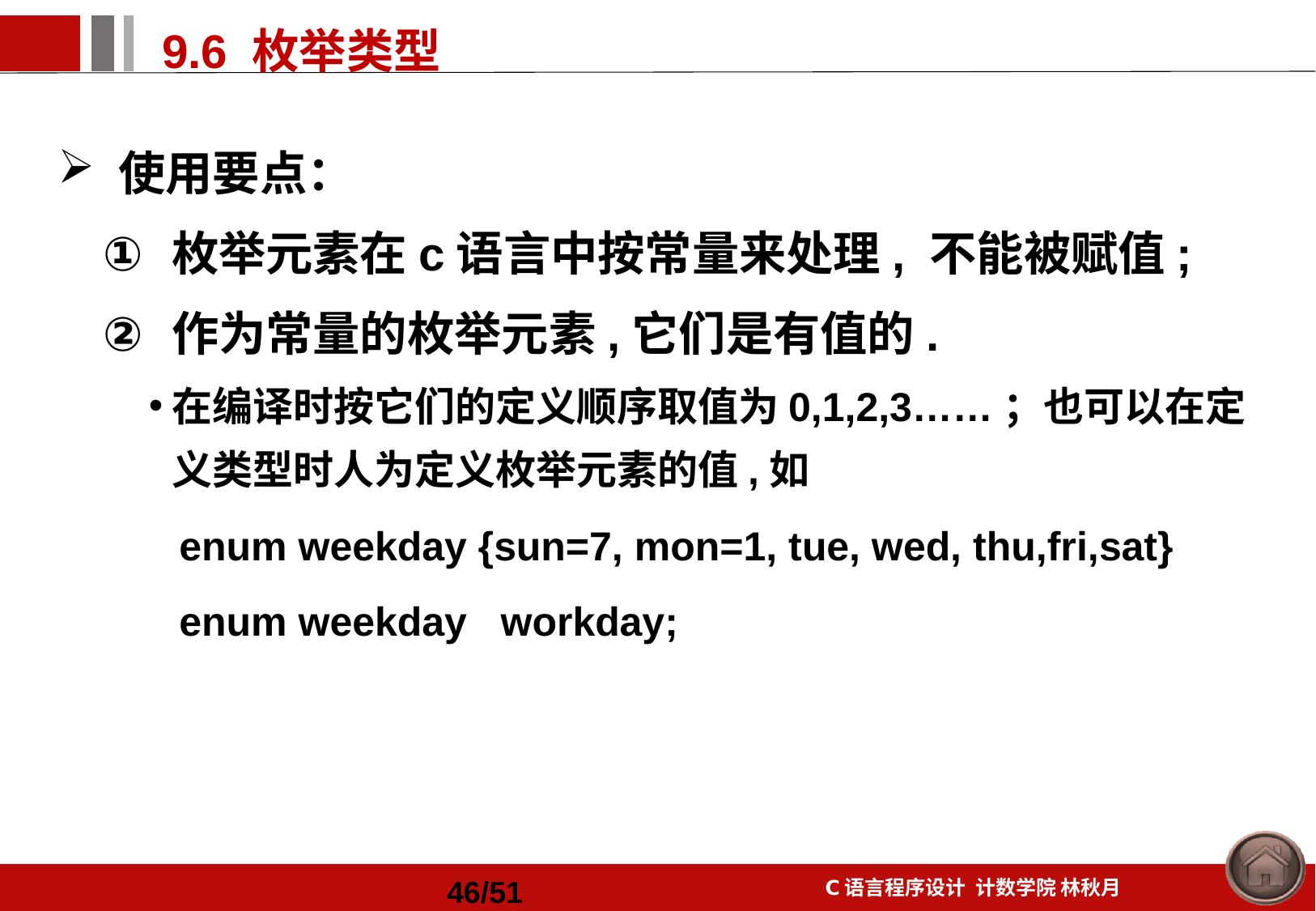

使用要点：
枚举元素在c语言中按常量来处理, 不能被赋值;
作为常量的枚举元素,它们是有值的.
在编译时按它们的定义顺序取值为0,1,2,3……；也可以在定义类型时人为定义枚举元素的值,如
   	enum weekday {sun=7, mon=1, tue, wed, thu,fri,sat}
	enum weekday   workday;